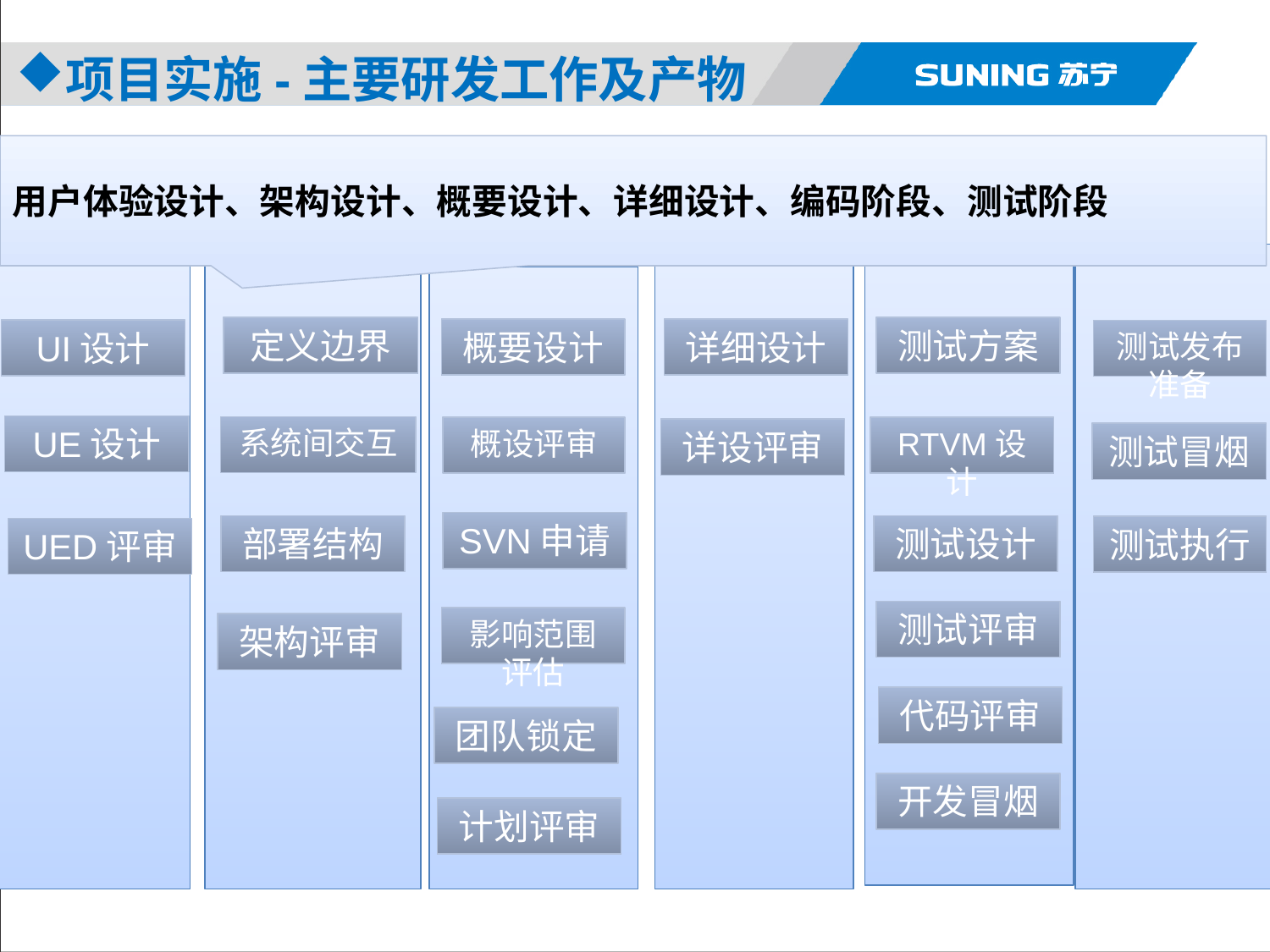

项目实施-主要研发工作及产物
用户体验设计、架构设计、概要设计、详细设计、编码阶段、测试阶段

定义边界
测试方案
概要设计
详细设计
UI设计
测试发布准备
UE设计
系统间交互
概设评审
RTVM设计
详设评审
测试冒烟
SVN申请
部署结构
测试设计
测试执行
UED评审
测试评审
影响范围评估
架构评审
代码评审
团队锁定
开发冒烟
计划评审